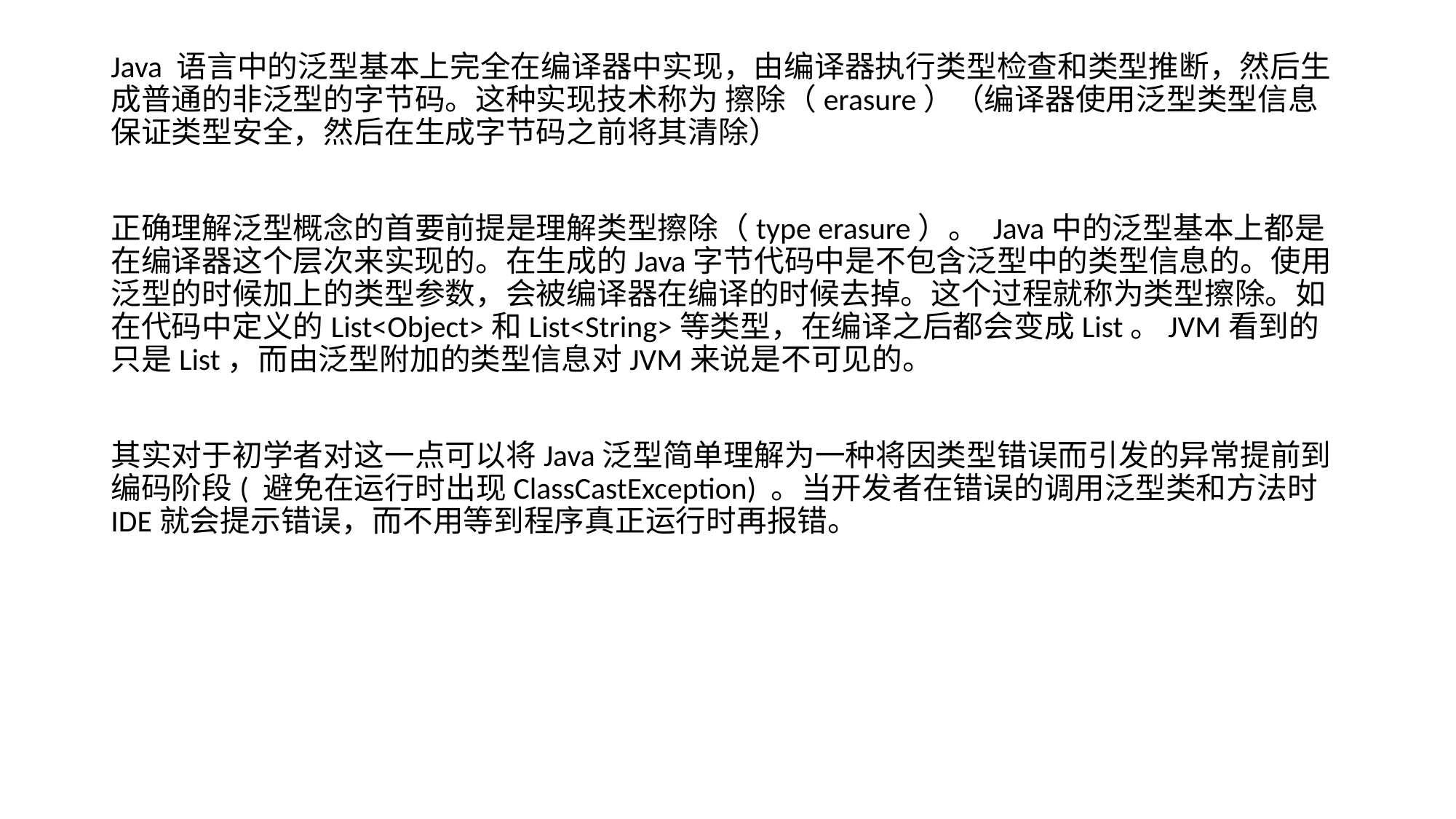

Java 语言中的泛型基本上完全在编译器中实现，由编译器执行类型检查和类型推断，然后生成普通的非泛型的字节码。这种实现技术称为 擦除（erasure）（编译器使用泛型类型信息保证类型安全，然后在生成字节码之前将其清除）

正确理解泛型概念的首要前提是理解类型擦除（type erasure）。 Java中的泛型基本上都是在编译器这个层次来实现的。在生成的Java字节代码中是不包含泛型中的类型信息的。使用泛型的时候加上的类型参数，会被编译器在编译的时候去掉。这个过程就称为类型擦除。如在代码中定义的List<Object>和List<String>等类型，在编译之后都会变成List。JVM看到的只是List，而由泛型附加的类型信息对JVM来说是不可见的。

其实对于初学者对这一点可以将Java泛型简单理解为一种将因类型错误而引发的异常提前到编码阶段( 避免在运行时出现ClassCastException) 。当开发者在错误的调用泛型类和方法时IDE就会提示错误，而不用等到程序真正运行时再报错。